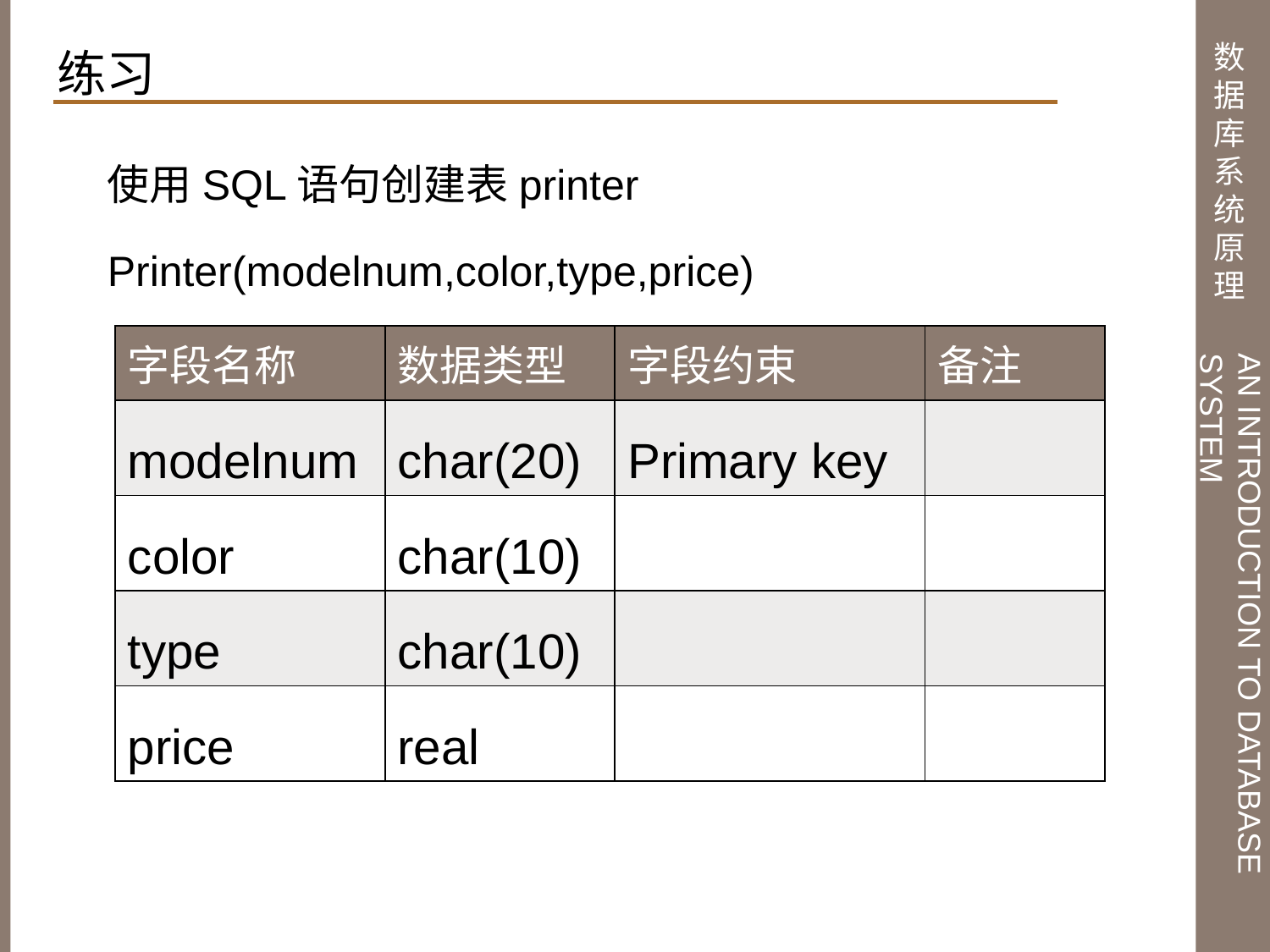

练习
使用SQL语句创建表printer
Printer(modelnum,color,type,price)
| 字段名称 | 数据类型 | 字段约束 | 备注 |
| --- | --- | --- | --- |
| modelnum | char(20) | Primary key |  |
| color | char(10) |  |  |
| type | char(10) |  |  |
| price | real |  |  |